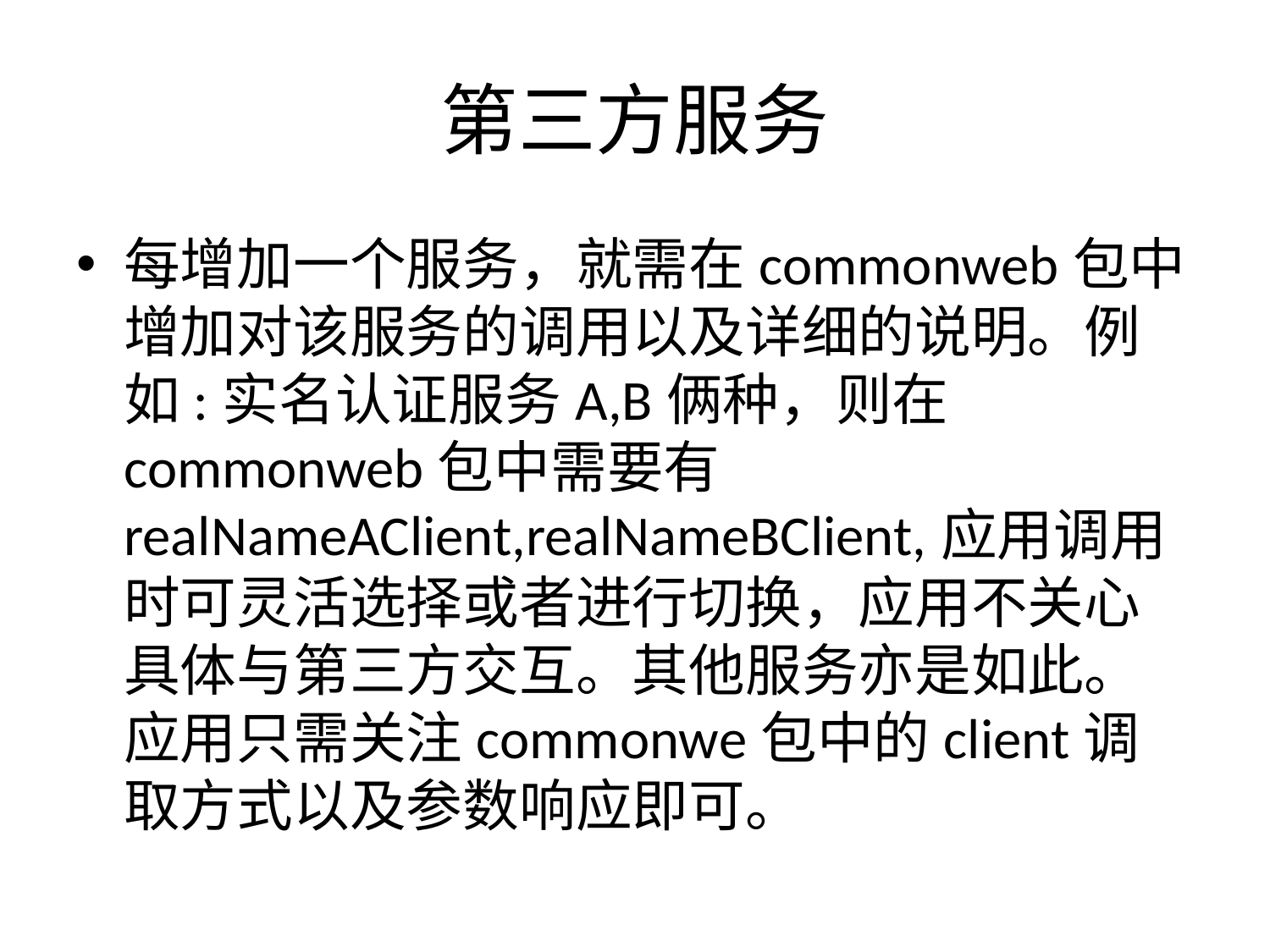

# 第三方服务
每增加一个服务，就需在commonweb包中增加对该服务的调用以及详细的说明。例如:实名认证服务A,B俩种，则在commonweb包中需要有realNameAClient,realNameBClient,应用调用时可灵活选择或者进行切换，应用不关心具体与第三方交互。其他服务亦是如此。应用只需关注commonwe包中的client调取方式以及参数响应即可。